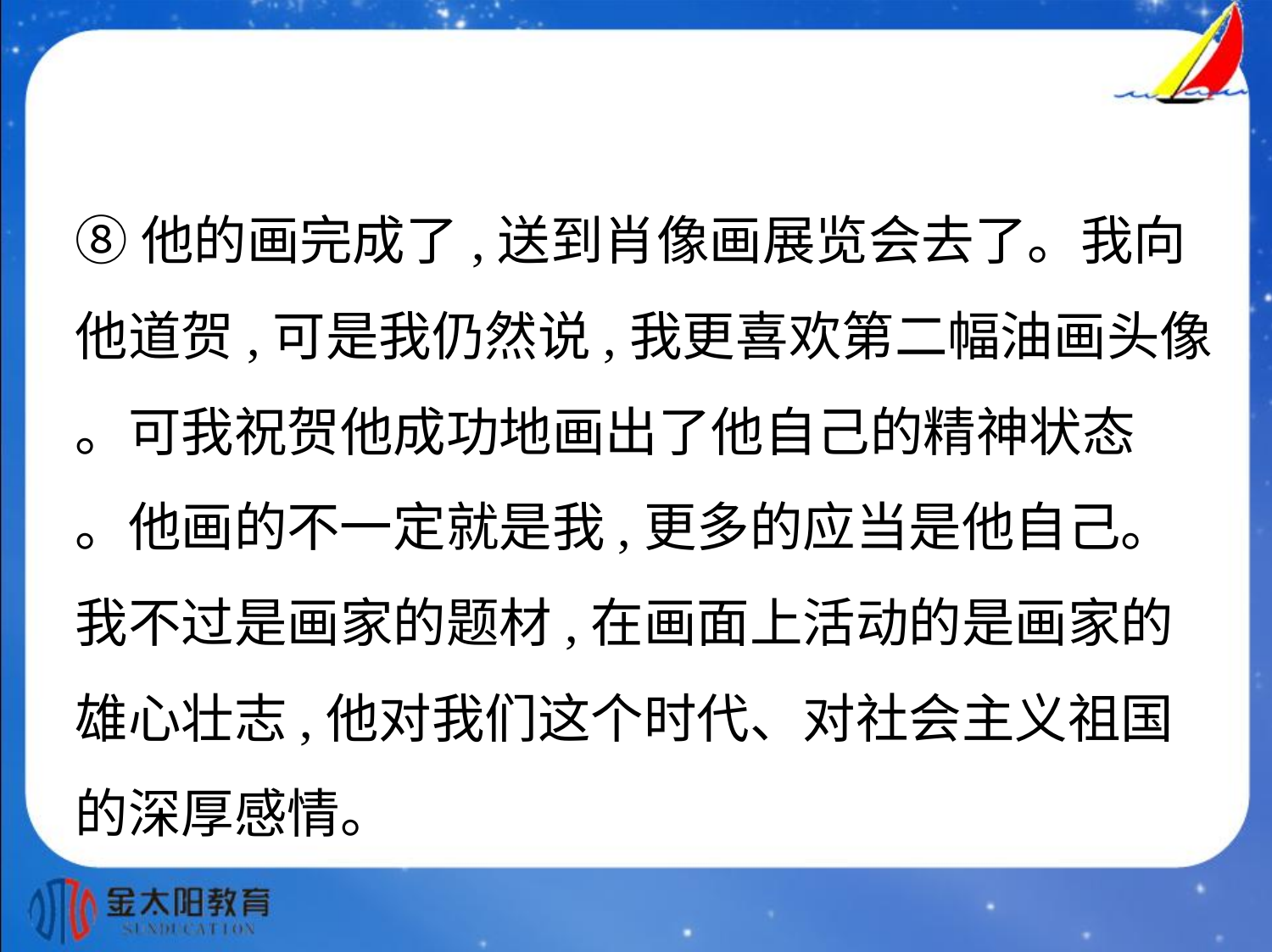

⑧他的画完成了,送到肖像画展览会去了。我向
他道贺,可是我仍然说,我更喜欢第二幅油画头像
。可我祝贺他成功地画出了他自己的精神状态
。他画的不一定就是我,更多的应当是他自己。
我不过是画家的题材,在画面上活动的是画家的
雄心壮志,他对我们这个时代、对社会主义祖国
的深厚感情。